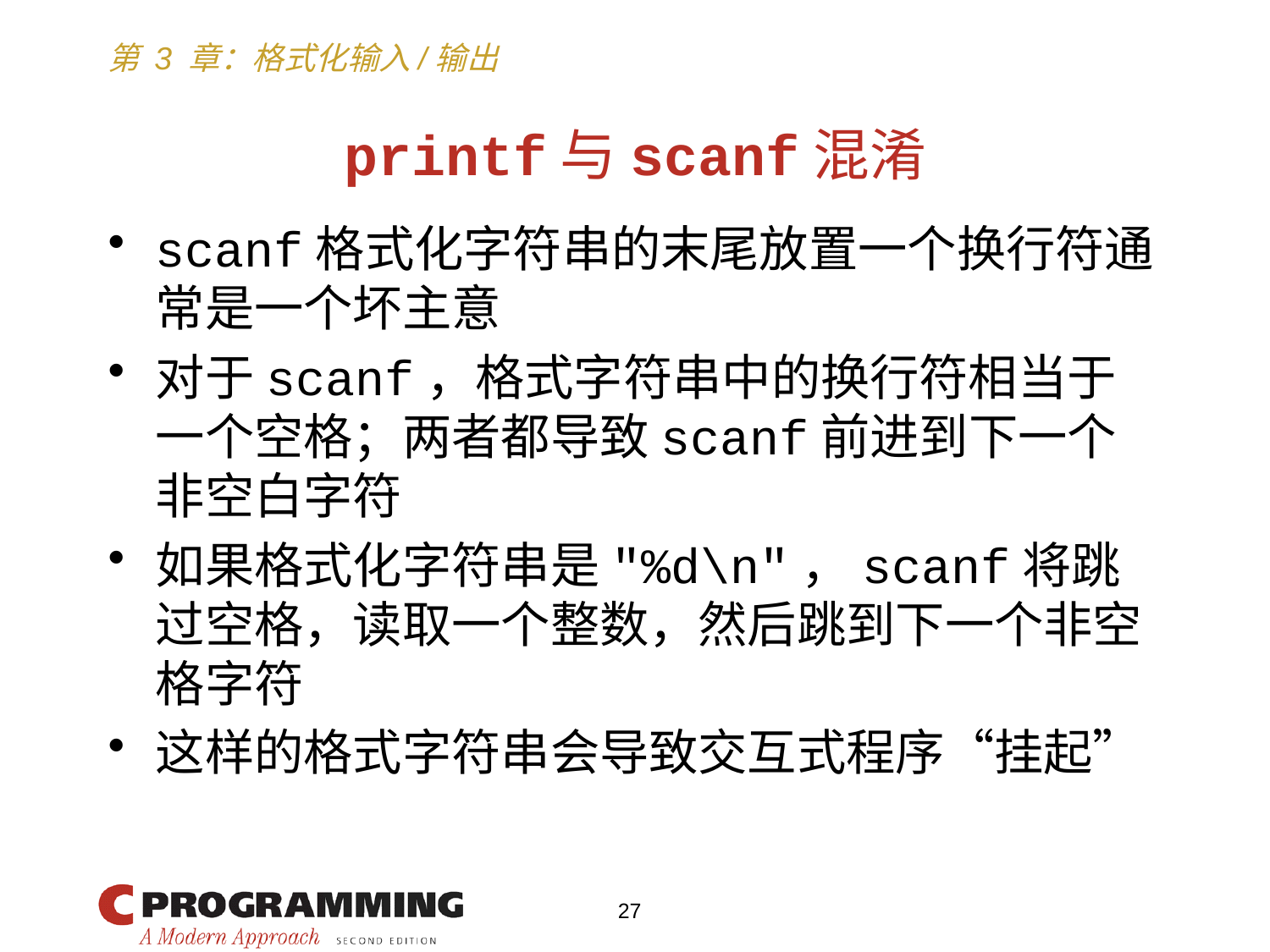

# printf与scanf混淆
scanf格式化字符串的末尾放置一个换行符通常是一个坏主意
对于scanf，格式字符串中的换行符相当于一个空格；两者都导致scanf前进到下一个非空白字符
如果格式化字符串是"%d\n"，scanf将跳过空格，读取一个整数，然后跳到下一个非空格字符
这样的格式字符串会导致交互式程序“挂起”
27